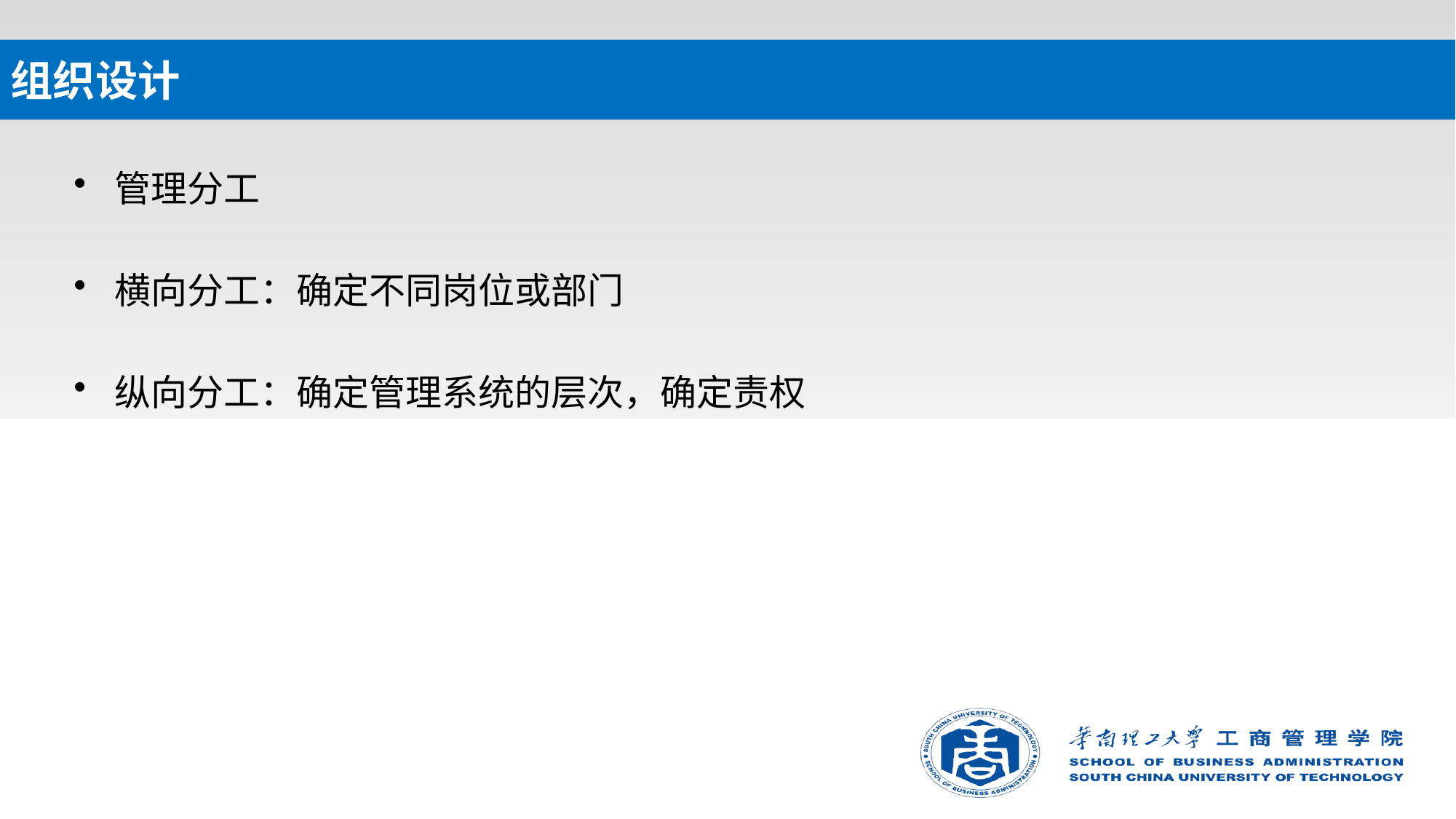

# 组织设计
管理分工

横向分工：确定不同岗位或部门

纵向分工：确定管理系统的层次，确定责权